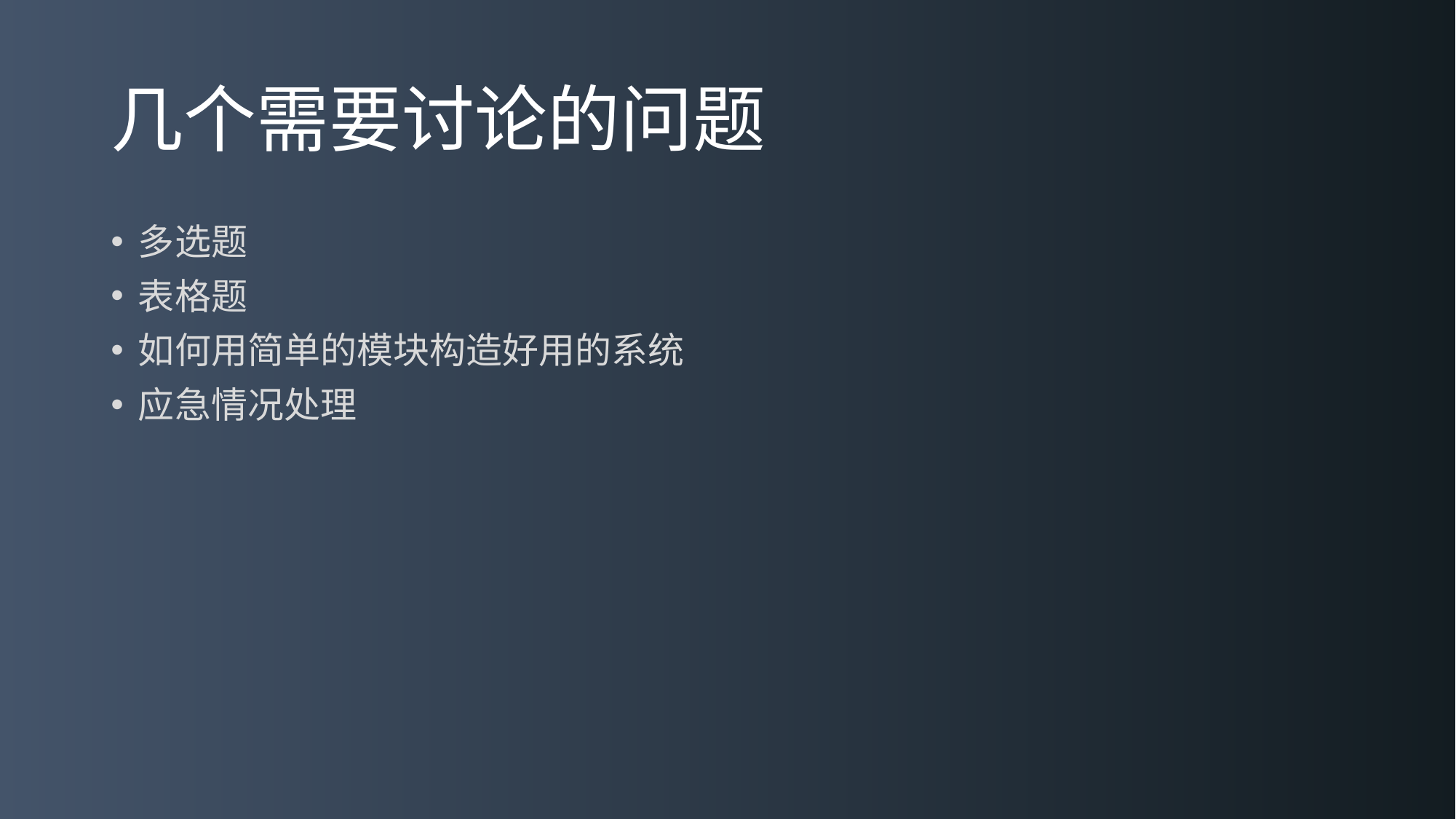

# 几个需要讨论的问题
多选题
表格题
如何用简单的模块构造好用的系统
应急情况处理